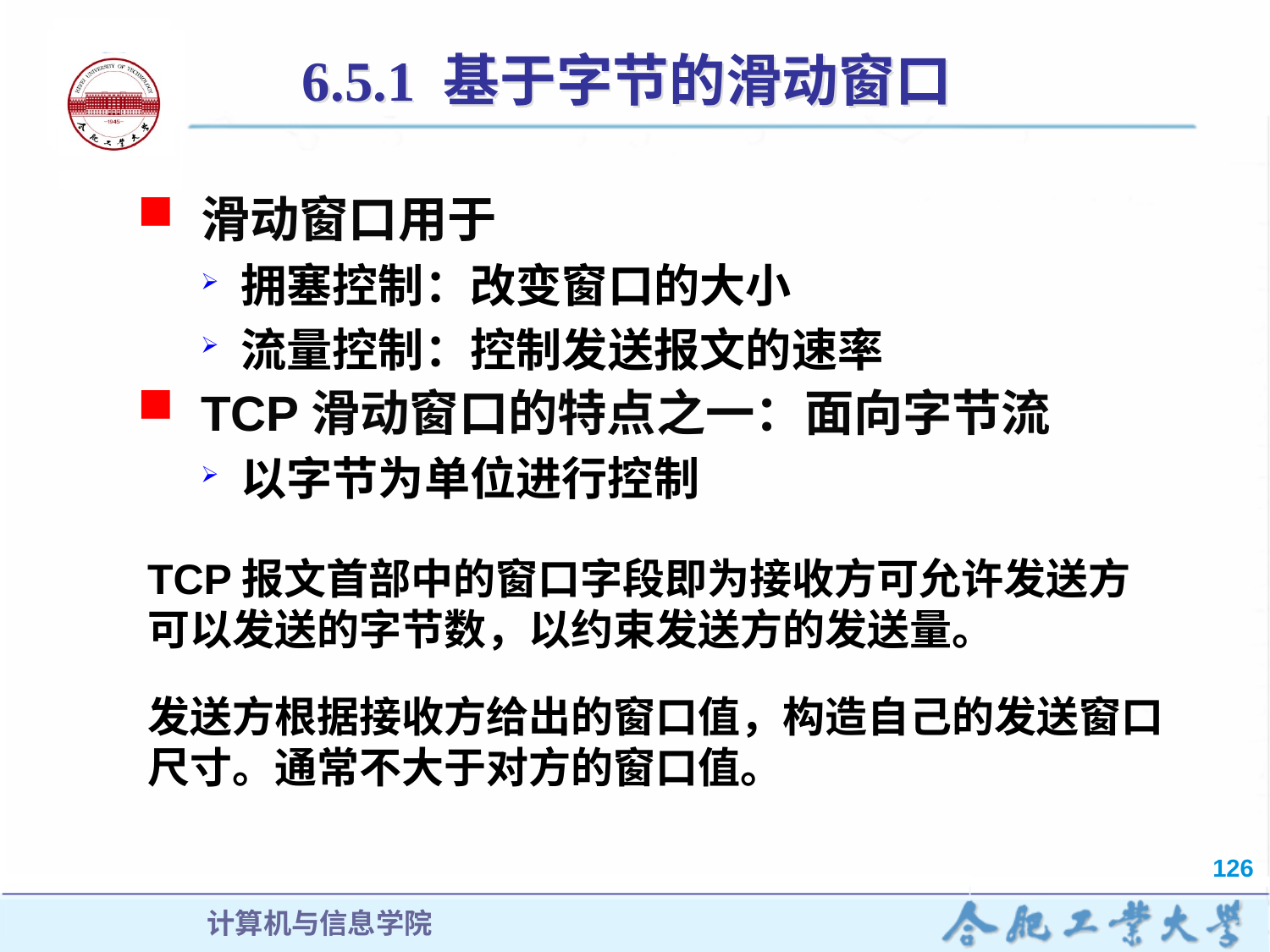

# 6.5.1 基于字节的滑动窗口
滑动窗口用于
拥塞控制：改变窗口的大小
流量控制：控制发送报文的速率
TCP滑动窗口的特点之一：面向字节流
以字节为单位进行控制
TCP报文首部中的窗口字段即为接收方可允许发送方可以发送的字节数，以约束发送方的发送量。
发送方根据接收方给出的窗口值，构造自己的发送窗口尺寸。通常不大于对方的窗口值。